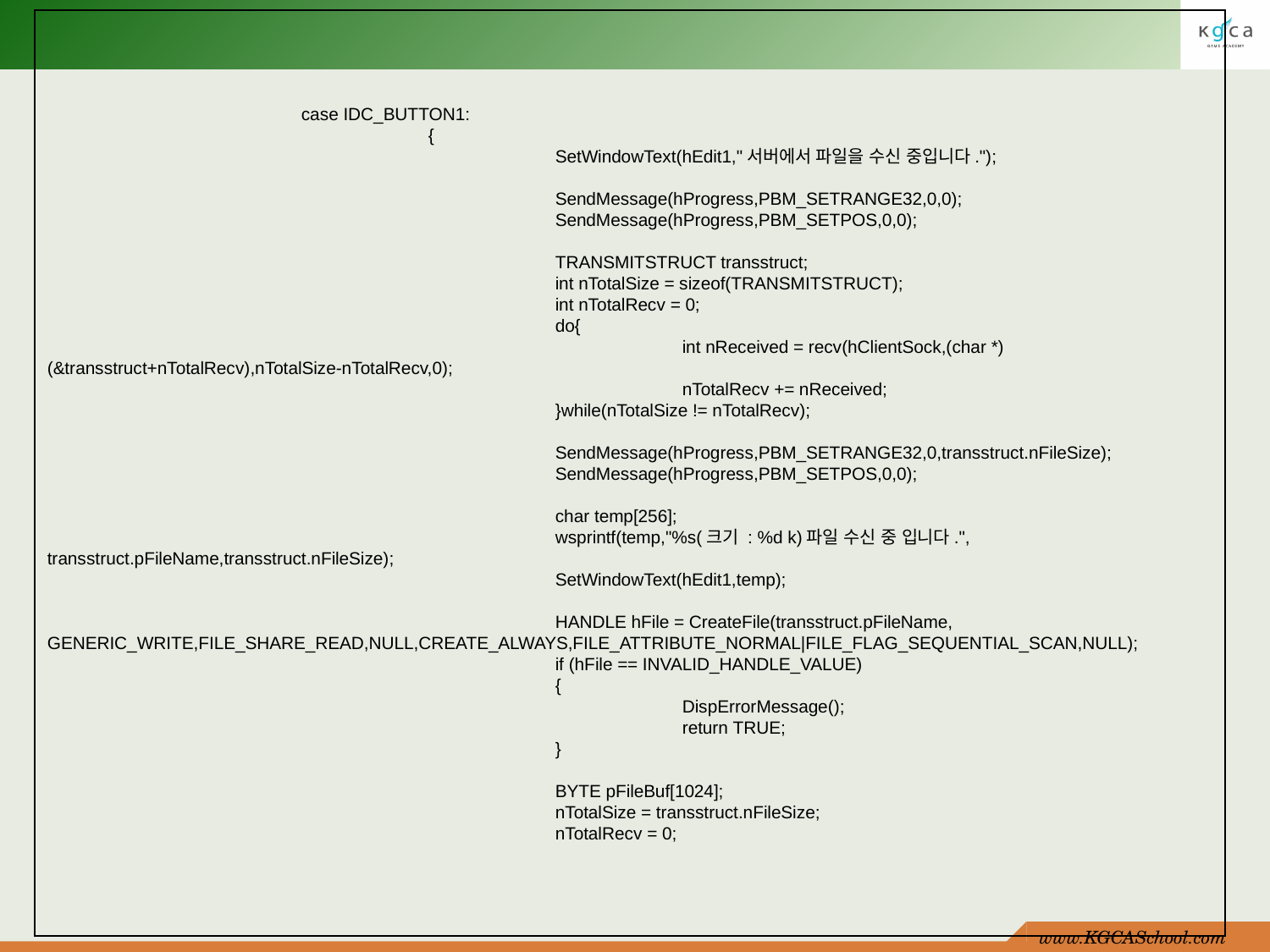

case IDC_BUTTON1:
			{
				SetWindowText(hEdit1,"서버에서 파일을 수신 중입니다.");

				SendMessage(hProgress,PBM_SETRANGE32,0,0);
				SendMessage(hProgress,PBM_SETPOS,0,0);

				TRANSMITSTRUCT transstruct;
				int nTotalSize = sizeof(TRANSMITSTRUCT);
				int nTotalRecv = 0;
				do{
					int nReceived = recv(hClientSock,(char *)
(&transstruct+nTotalRecv),nTotalSize-nTotalRecv,0);
					nTotalRecv += nReceived;
				}while(nTotalSize != nTotalRecv);

				SendMessage(hProgress,PBM_SETRANGE32,0,transstruct.nFileSize);
				SendMessage(hProgress,PBM_SETPOS,0,0);

				char temp[256];
				wsprintf(temp,"%s(크기 : %d k)파일 수신 중 입니다.",
transstruct.pFileName,transstruct.nFileSize);
				SetWindowText(hEdit1,temp);

				HANDLE hFile = CreateFile(transstruct.pFileName,
GENERIC_WRITE,FILE_SHARE_READ,NULL,CREATE_ALWAYS,FILE_ATTRIBUTE_NORMAL|FILE_FLAG_SEQUENTIAL_SCAN,NULL);
				if (hFile == INVALID_HANDLE_VALUE)
				{
					DispErrorMessage();
					return TRUE;
				}

				BYTE pFileBuf[1024];
				nTotalSize = transstruct.nFileSize;
				nTotalRecv = 0;